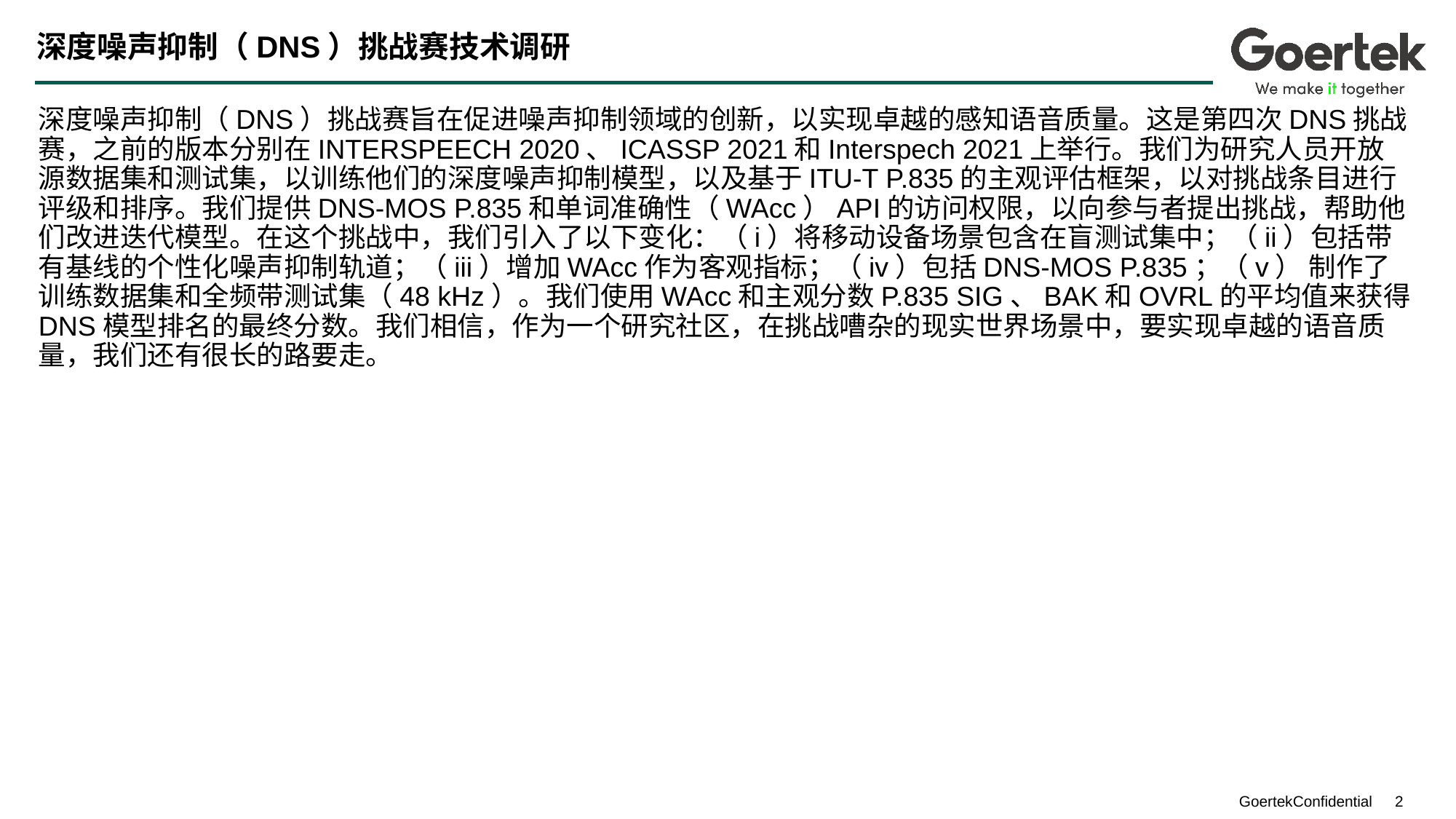

# 深度噪声抑制（DNS）挑战赛技术调研
深度噪声抑制（DNS）挑战赛旨在促进噪声抑制领域的创新，以实现卓越的感知语音质量。这是第四次DNS挑战赛，之前的版本分别在INTERSPEECH 2020、ICASSP 2021和Interspech 2021上举行。我们为研究人员开放源数据集和测试集，以训练他们的深度噪声抑制模型，以及基于ITU-T P.835的主观评估框架，以对挑战条目进行评级和排序。我们提供DNS-MOS P.835和单词准确性（WAcc）API的访问权限，以向参与者提出挑战，帮助他们改进迭代模型。在这个挑战中，我们引入了以下变化：（i）将移动设备场景包含在盲测试集中；（ii）包括带有基线的个性化噪声抑制轨道；（iii）增加WAcc作为客观指标；（iv）包括DNS-MOS P.835；（v） 制作了训练数据集和全频带测试集（48 kHz）。我们使用WAcc和主观分数P.835 SIG、BAK和OVRL的平均值来获得DNS模型排名的最终分数。我们相信，作为一个研究社区，在挑战嘈杂的现实世界场景中，要实现卓越的语音质量，我们还有很长的路要走。